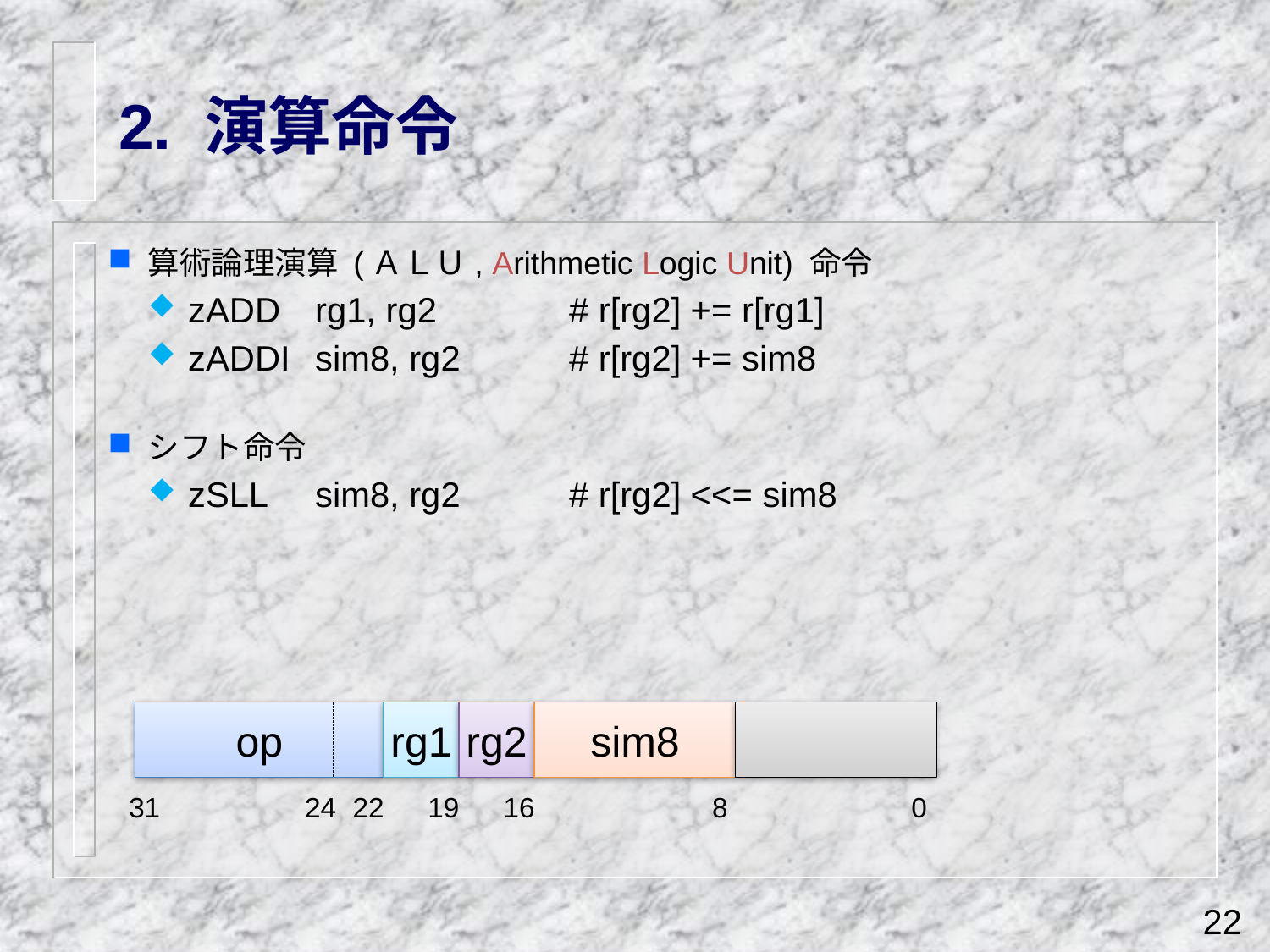

# 2. 演算命令
算術論理演算 (ＡＬＵ, Arithmetic Logic Unit) 命令
zADD 	rg1, rg2  	# r[rg2] += r[rg1]
zADDI 	sim8, rg2	# r[rg2] += sim8
シフト命令
zSLL 	sim8, rg2	# r[rg2] <<= sim8
rg1
rg2
sim8

op
16
0
31
24
22
19
8
22